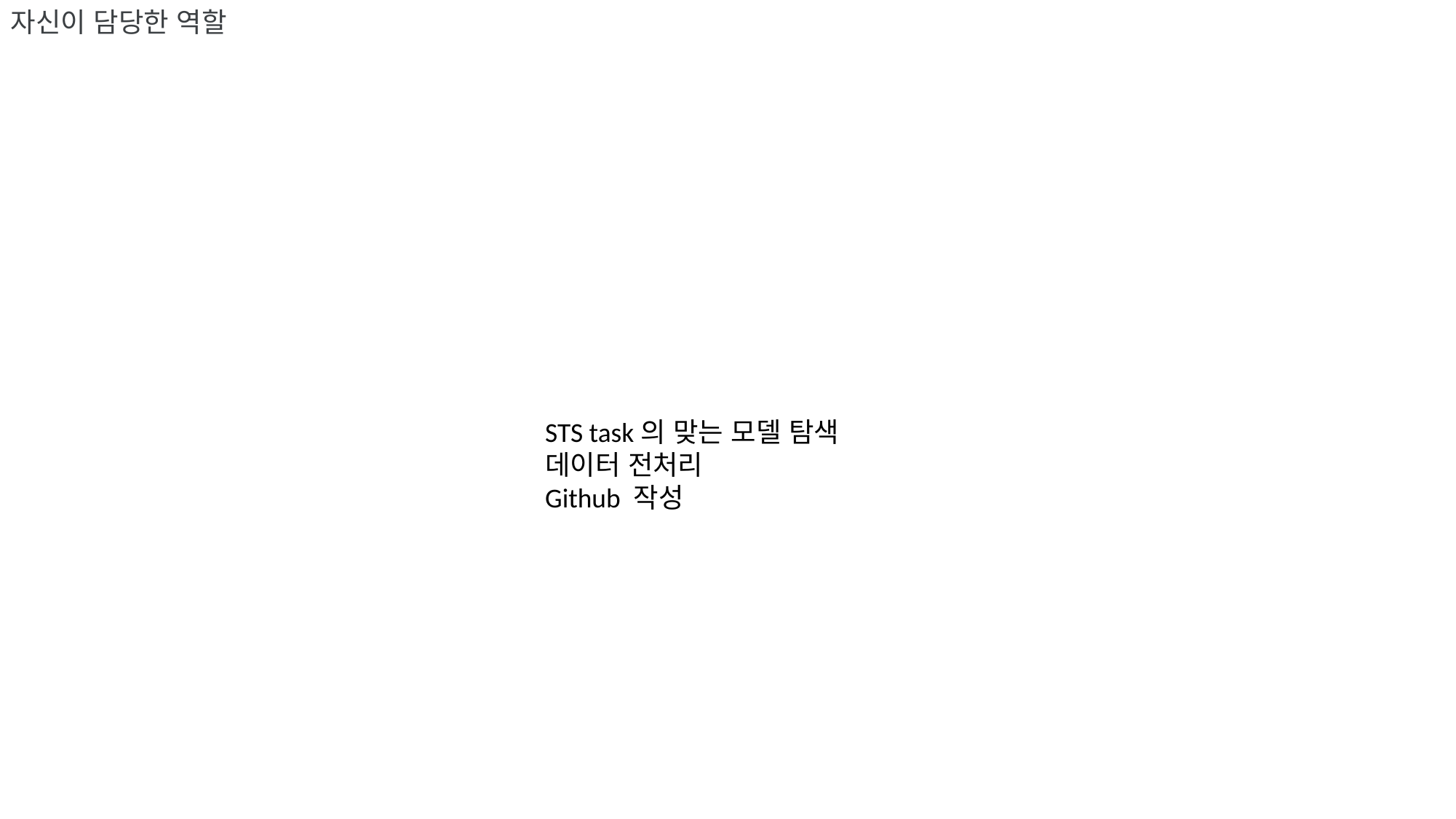

자신이 담당한 역할
STS task의 맞는 모델 탐색
데이터 전처리
Github 작성